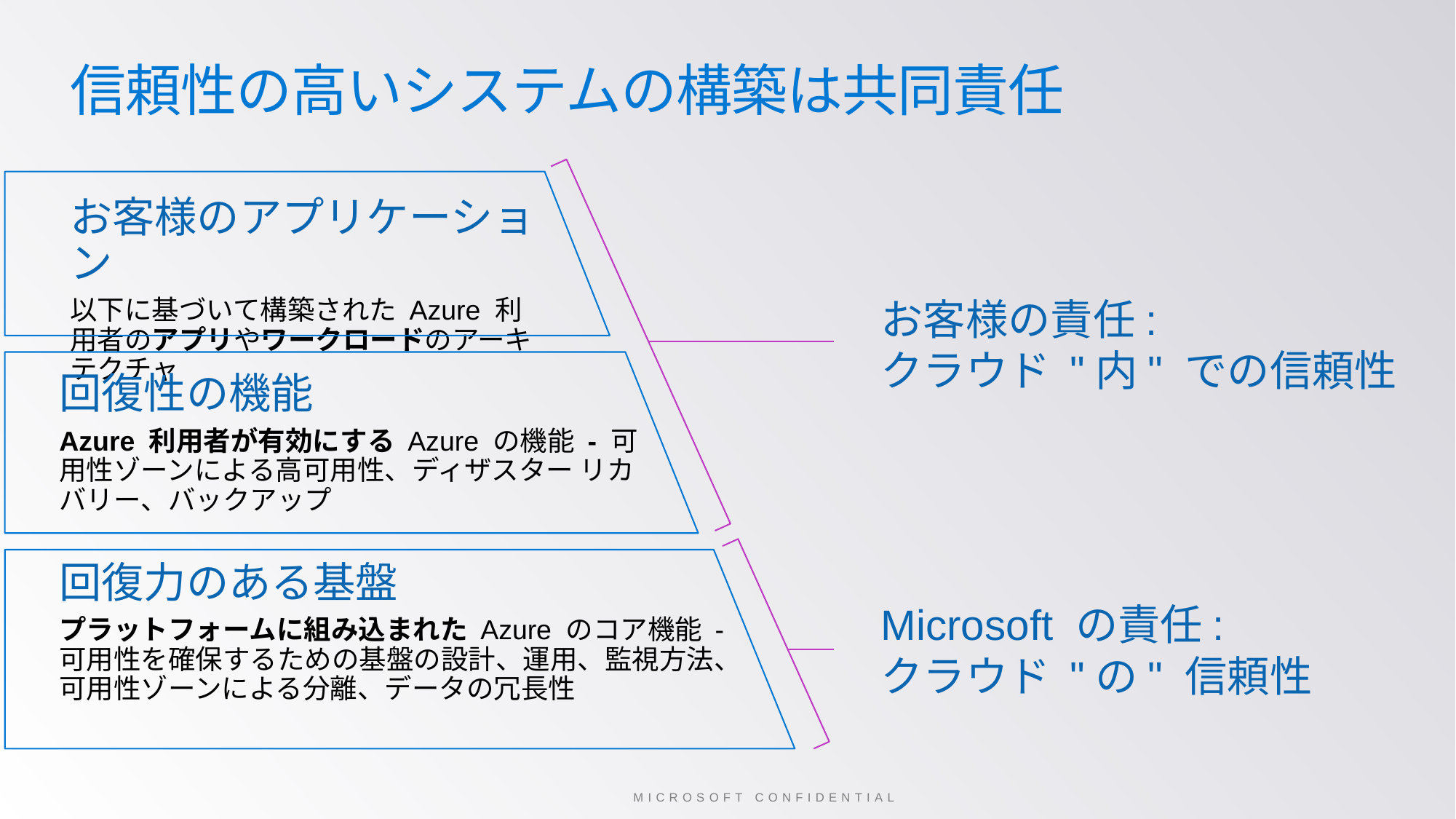

命令：

エグゼクティブ サマリー プレゼンテーション資料のスライド 8 を置き換えます

 IP Kit に追加されたこの指示は削除してください
# 信頼性の高いシステムの構築は共同責任

お客様のアプリケーション
以下に基づいて構築された Azure 利用者のアプリやワークロードのアーキテクチャ
お客様の責任:
クラウド "内" での信頼性

回復性の機能
Azure 利用者が有効にする Azure の機能 - 可用性ゾーンによる高可用性、ディザスター リカバリー、バックアップ

回復力のある基盤
プラットフォームに組み込まれた Azure のコア機能 - 可用性を確保するための基盤の設計、運用、監視方法、可用性ゾーンによる分離、データの冗長性
Microsoft の責任:
クラウド "の" 信頼性